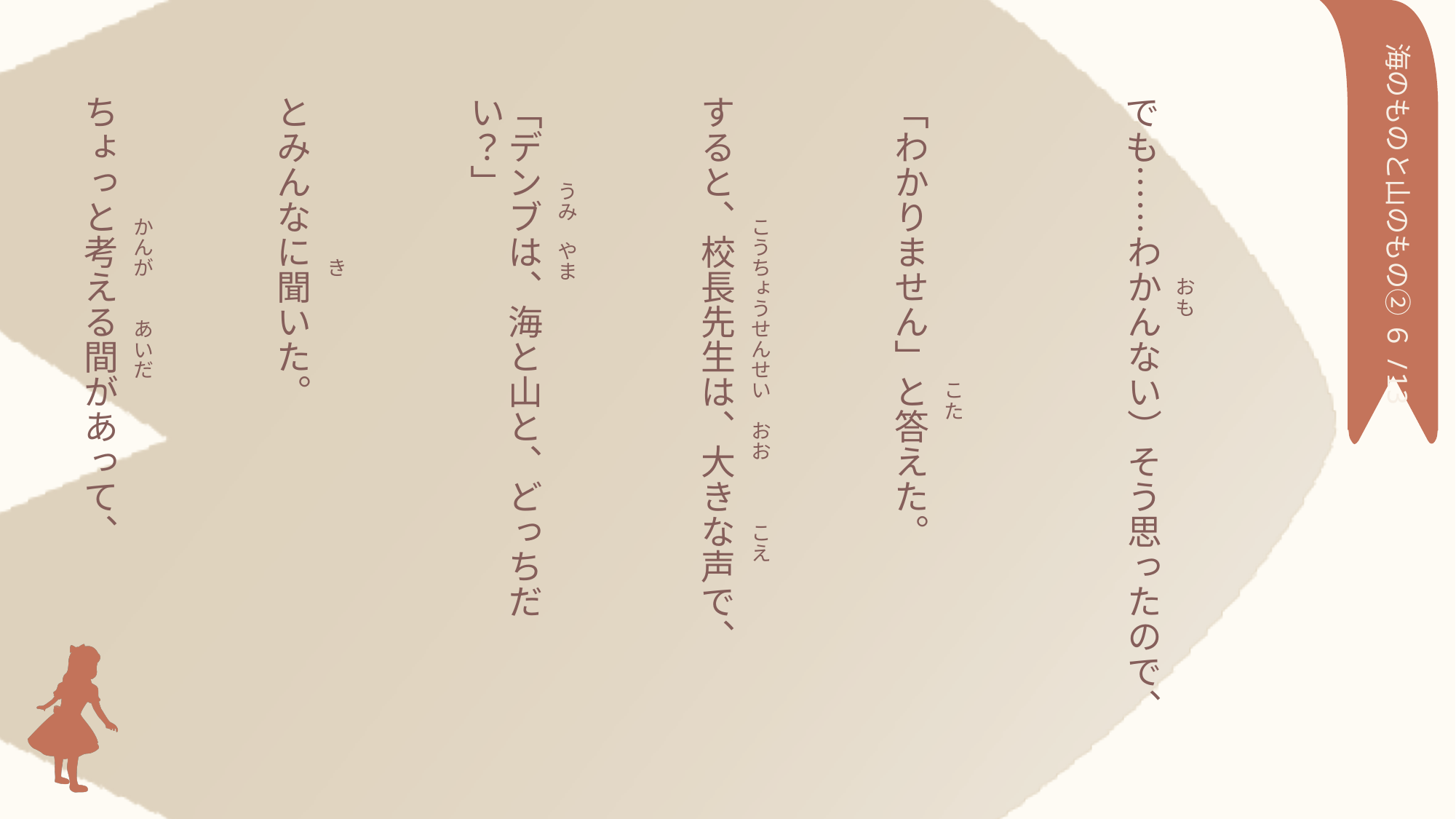

海のものと山のもの② ６/13
　　                               おも
でも……わかんない）そう思ったので、

　　　　　　　　　　　　　　こた
「わかりません」と答えた。

　　　　　　こうちょうせんせい　おお　　　こえ
すると、校長先生は、大きな声で、

                  うみ    やま
「デンブは、海と山と、どっちだい？」

　　　　　　　　き
とみんなに聞いた。

　　　　　　かんが　　あいだ
ちょっと考える間があって、